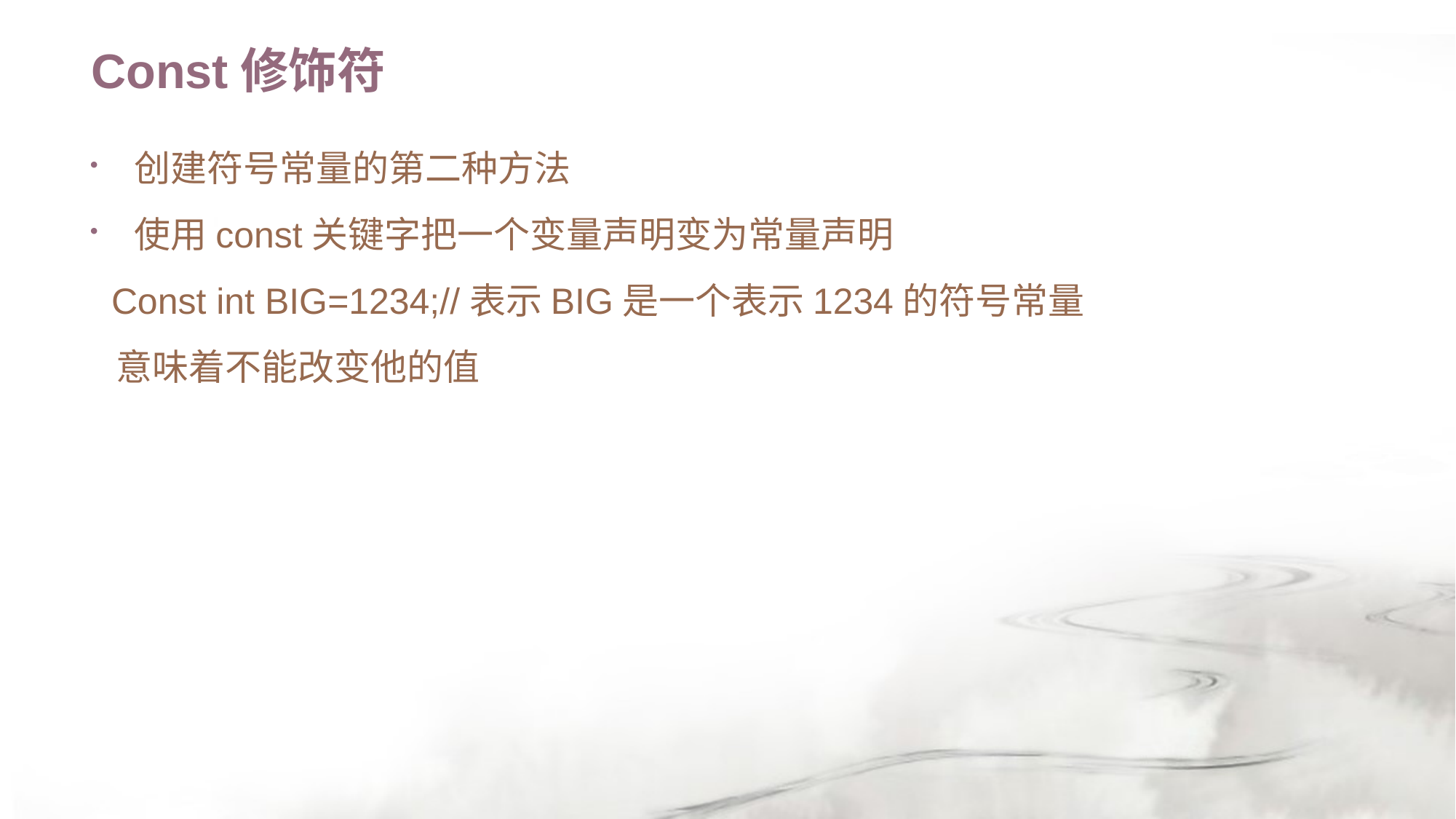

# Const修饰符
创建符号常量的第二种方法
使用const关键字把一个变量声明变为常量声明
  Const int BIG=1234;//表示BIG是一个表示1234的符号常量
  意味着不能改变他的值